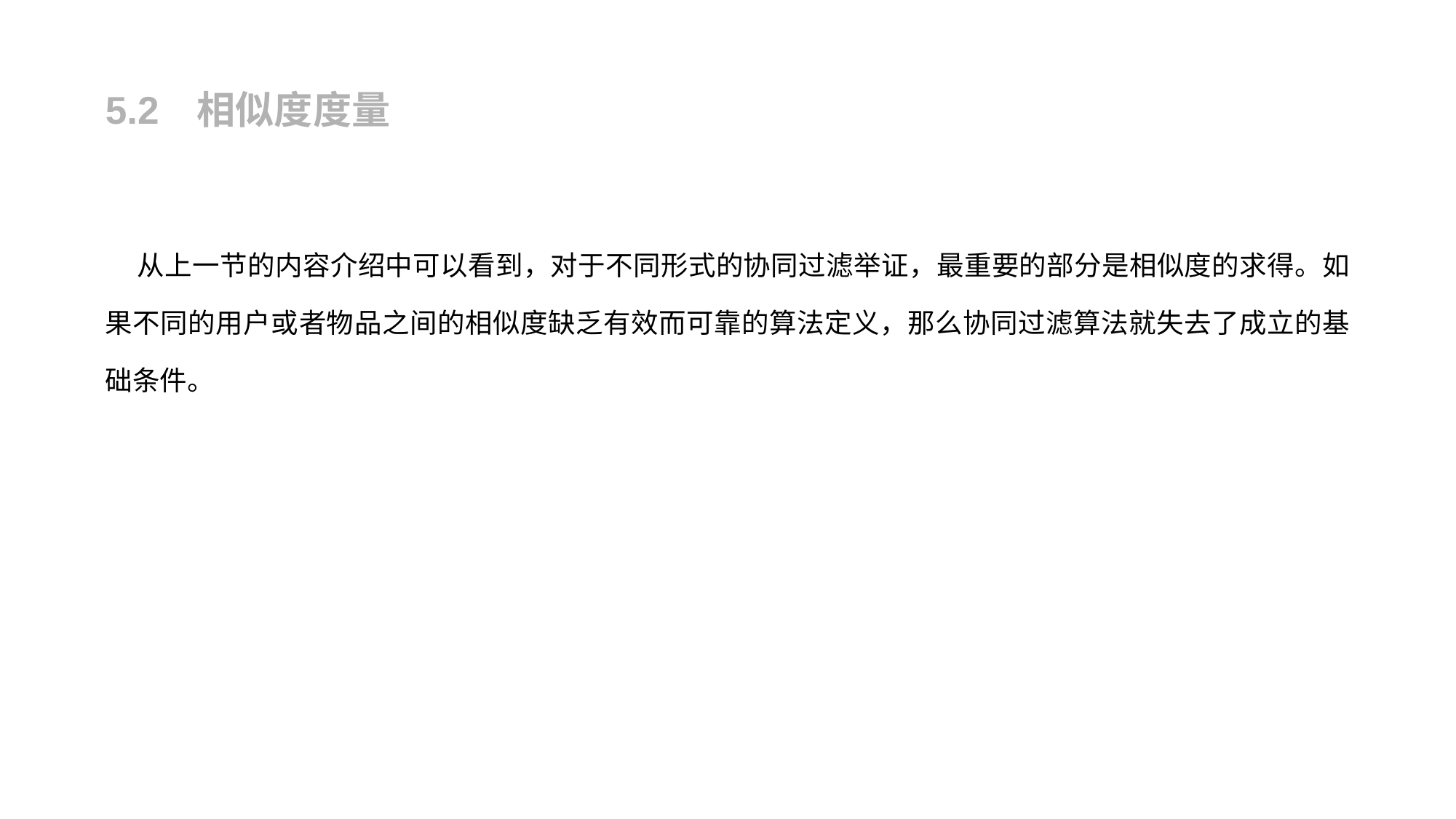

# 5.2  相似度度量
从上一节的内容介绍中可以看到，对于不同形式的协同过滤举证，最重要的部分是相似度的求得。如果不同的用户或者物品之间的相似度缺乏有效而可靠的算法定义，那么协同过滤算法就失去了成立的基础条件。